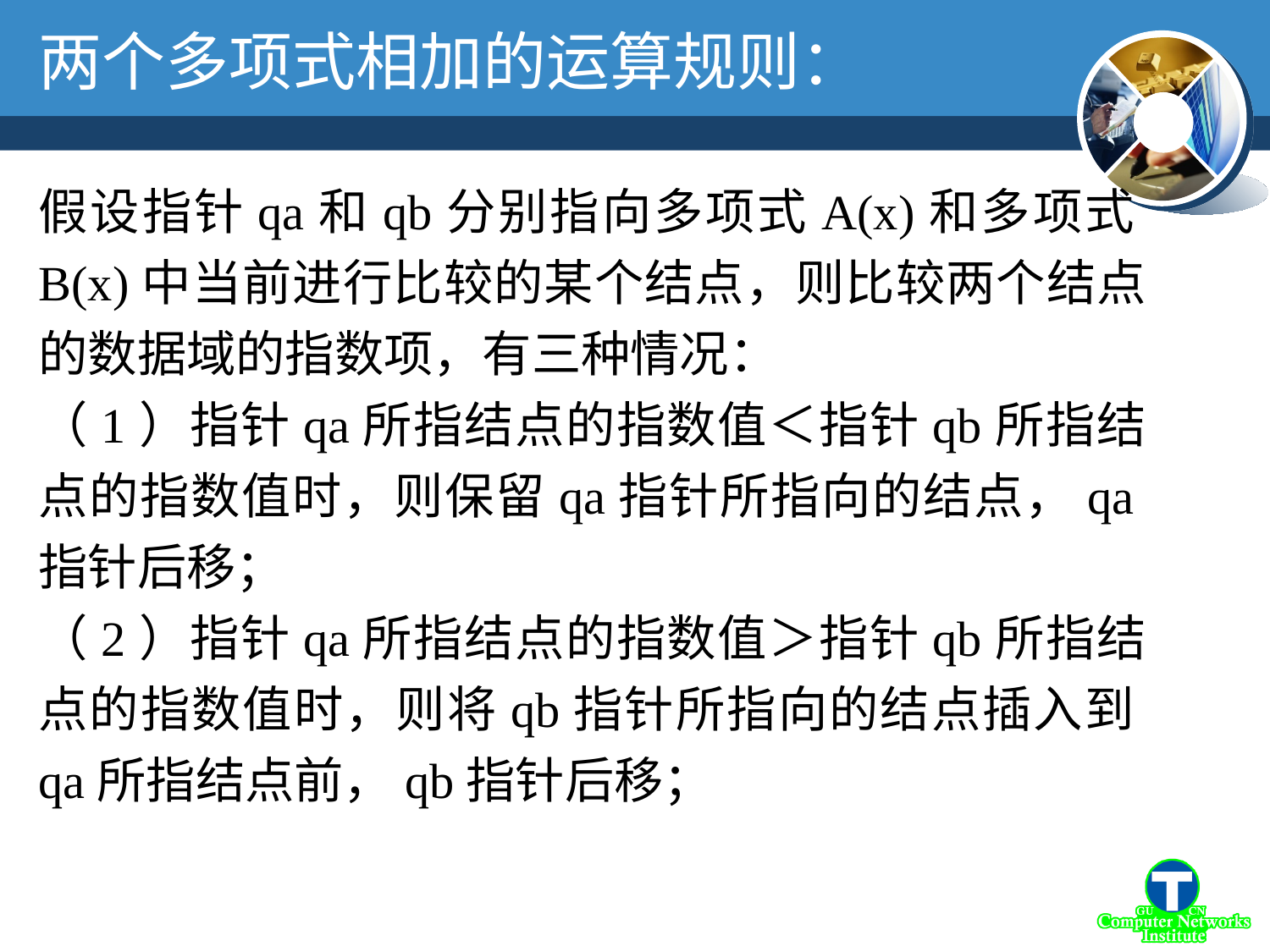

两个多项式相加的运算规则：

假设指针qa和qb分别指向多项式A(x)和多项式B(x)中当前进行比较的某个结点，则比较两个结点的数据域的指数项，有三种情况：
（1）指针qa所指结点的指数值＜指针qb所指结点的指数值时，则保留qa指针所指向的结点，qa指针后移；
（2）指针qa所指结点的指数值＞指针qb所指结点的指数值时，则将qb指针所指向的结点插入到qa所指结点前，qb指针后移；